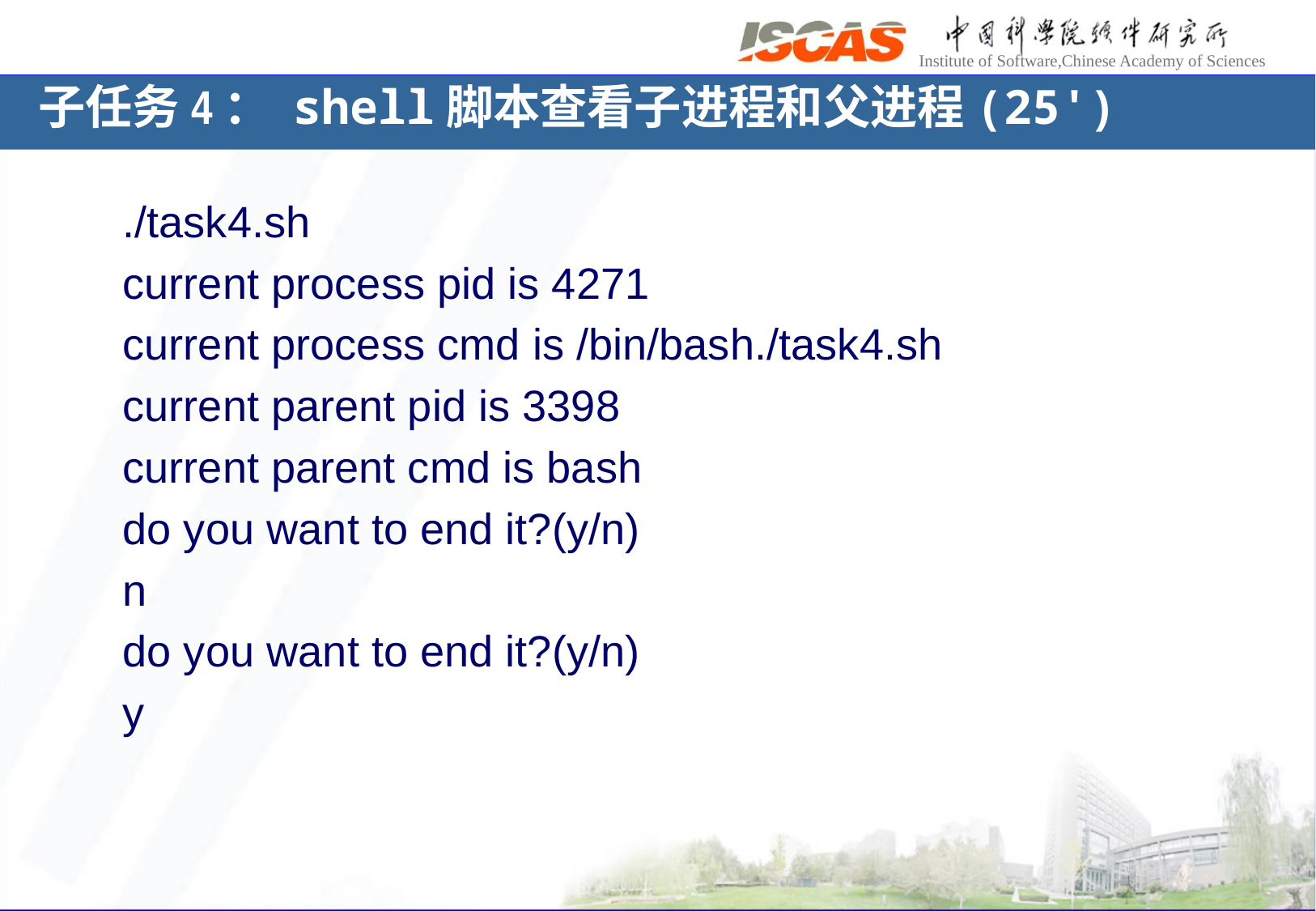

# 子任务4： shell脚本查看子进程和父进程(25')
./task4.sh
current process pid is 4271
current process cmd is /bin/bash./task4.sh
current parent pid is 3398
current parent cmd is bash
do you want to end it?(y/n)
n
do you want to end it?(y/n)
y